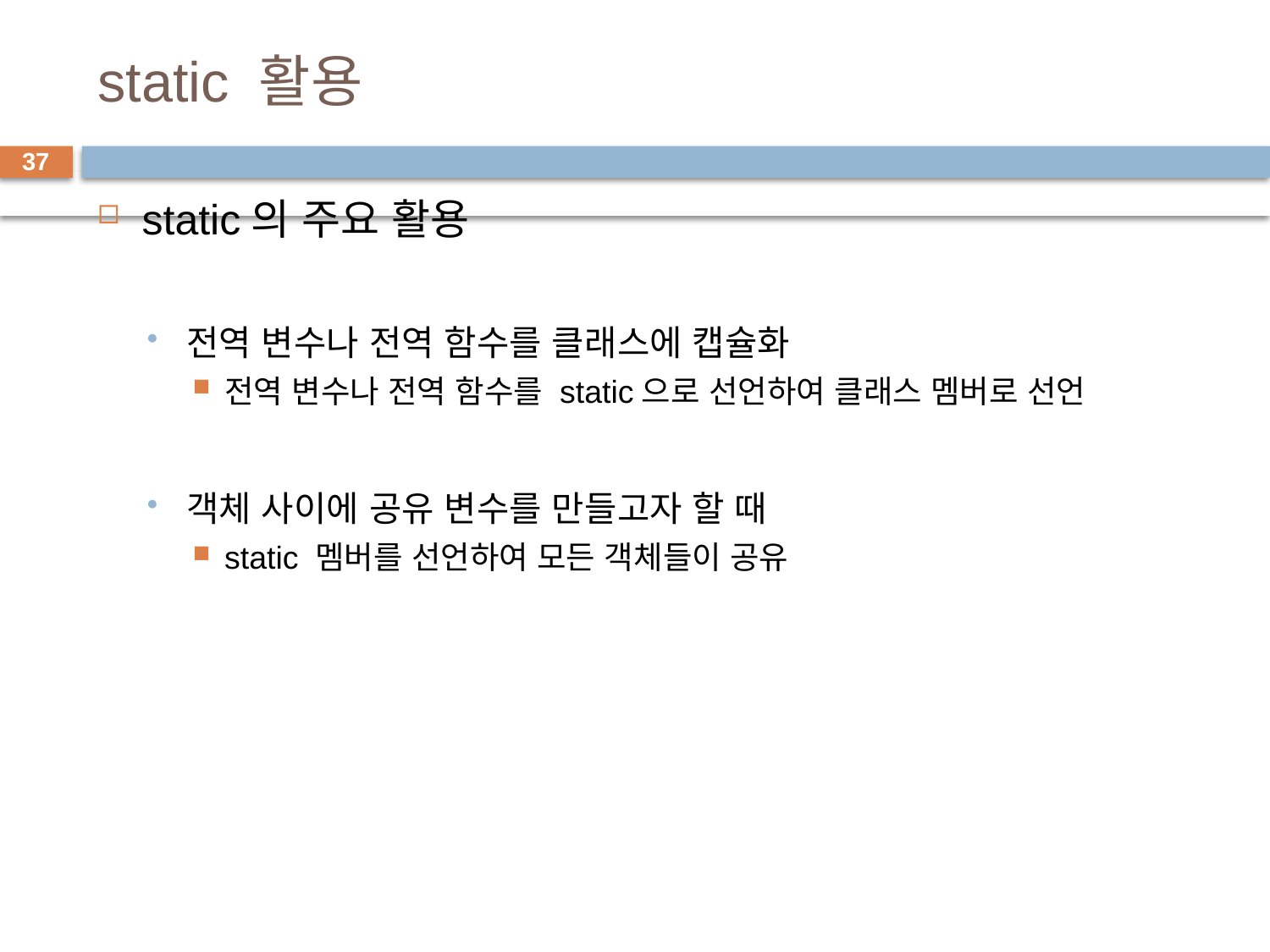

# static 활용
37
static의 주요 활용

전역 변수나 전역 함수를 클래스에 캡슐화
전역 변수나 전역 함수를 static으로 선언하여 클래스 멤버로 선언

객체 사이에 공유 변수를 만들고자 할 때
static 멤버를 선언하여 모든 객체들이 공유